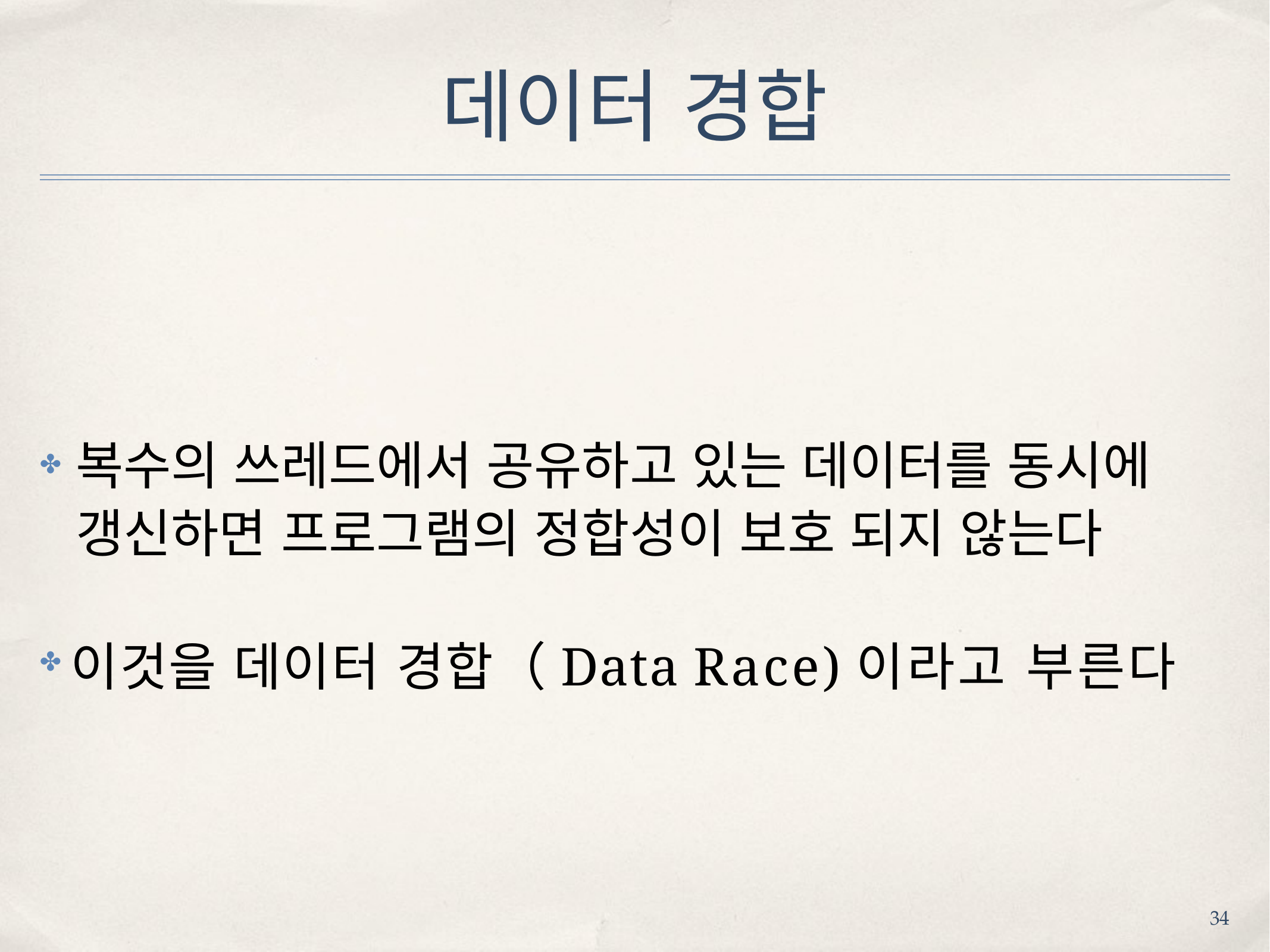

# 데이터 경합
복수의 쓰레드에서 공유하고 있는 데이터를 동시에 갱신하면 프로그램의 정합성이 보호 되지 않는다
✤
이것을 데이터 경합（Data Race)이라고 부른다
✤
34